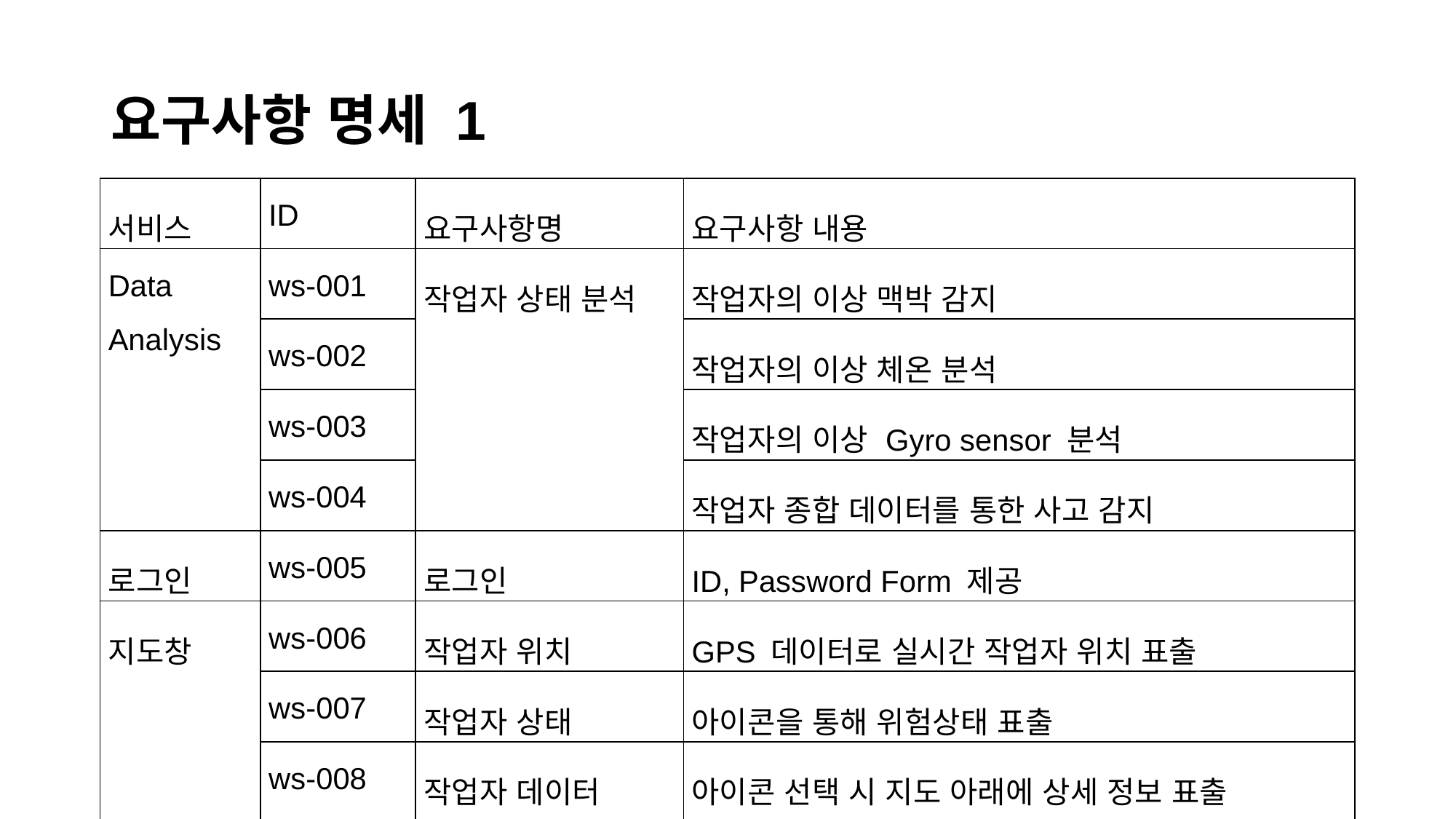

# 요구사항 명세 1
| 서비스 | ID | 요구사항명 | 요구사항 내용 |
| --- | --- | --- | --- |
| Data Analysis | ws-001 | 작업자 상태 분석 | 작업자의 이상 맥박 감지 |
|  | ws-002 |  | 작업자의 이상 체온 분석 |
|  | ws-003 |  | 작업자의 이상 Gyro sensor 분석 |
|  | ws-004 |  | 작업자 종합 데이터를 통한 사고 감지 |
| 로그인 | ws-005 | 로그인 | ID, Password Form 제공 |
| 지도창 | ws-006 | 작업자 위치 | GPS 데이터로 실시간 작업자 위치 표출 |
|  | ws-007 | 작업자 상태 | 아이콘을 통해 위험상태 표출 |
|  | ws-008 | 작업자 데이터 | 아이콘 선택 시 지도 아래에 상세 정보 표출 |